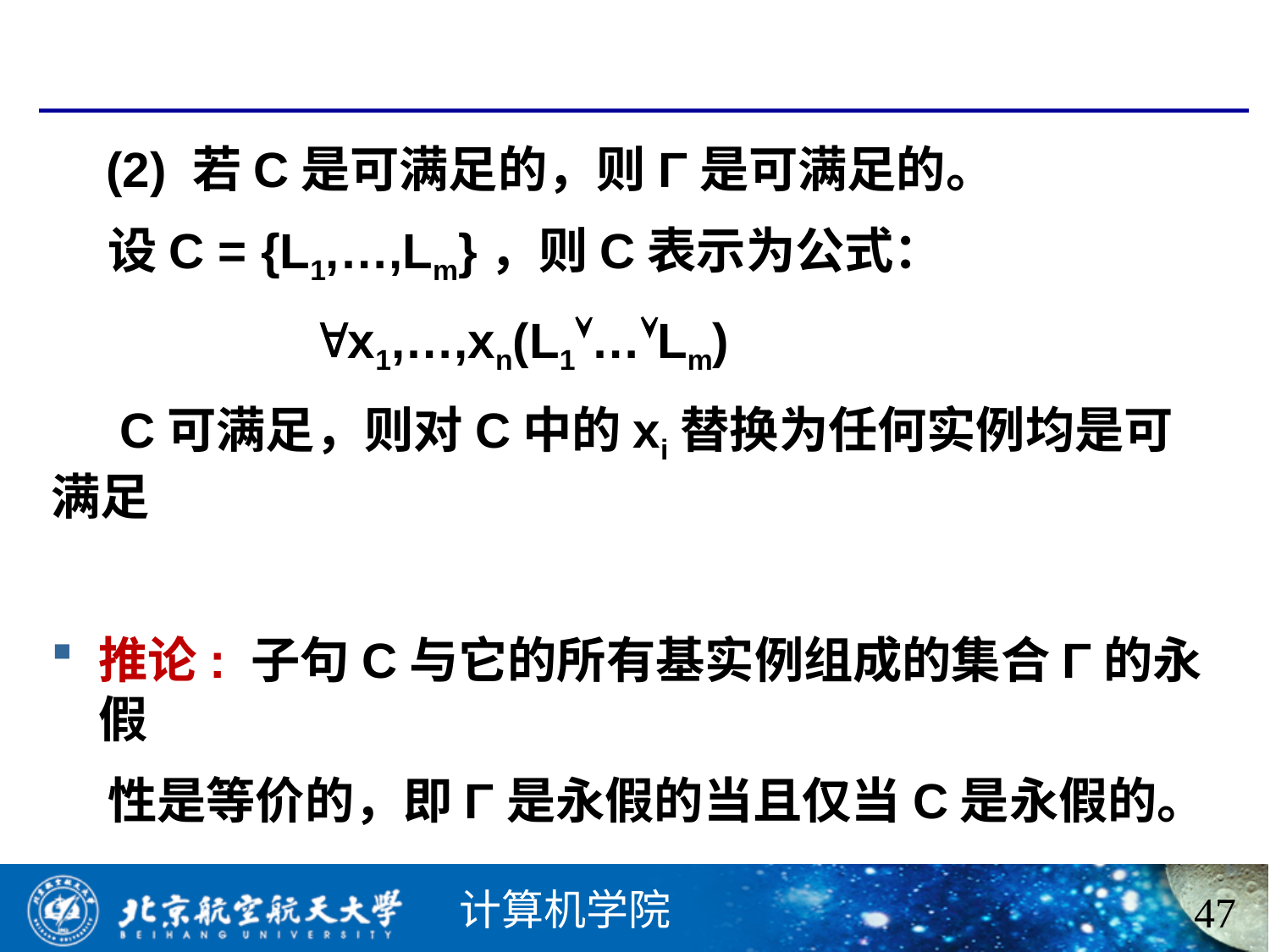

#
    (2) 若C是可满足的，则Γ是可满足的。
    设C = {L1,…,Lm}，则C表示为公式：
                   ∀x1,…,xn(L1∨…∨Lm)
     C可满足，则对C中的xi替换为任何实例均是可满足

推论: 子句C与它的所有基实例组成的集合Γ的永假
    性是等价的，即Γ是永假的当且仅当C是永假的。